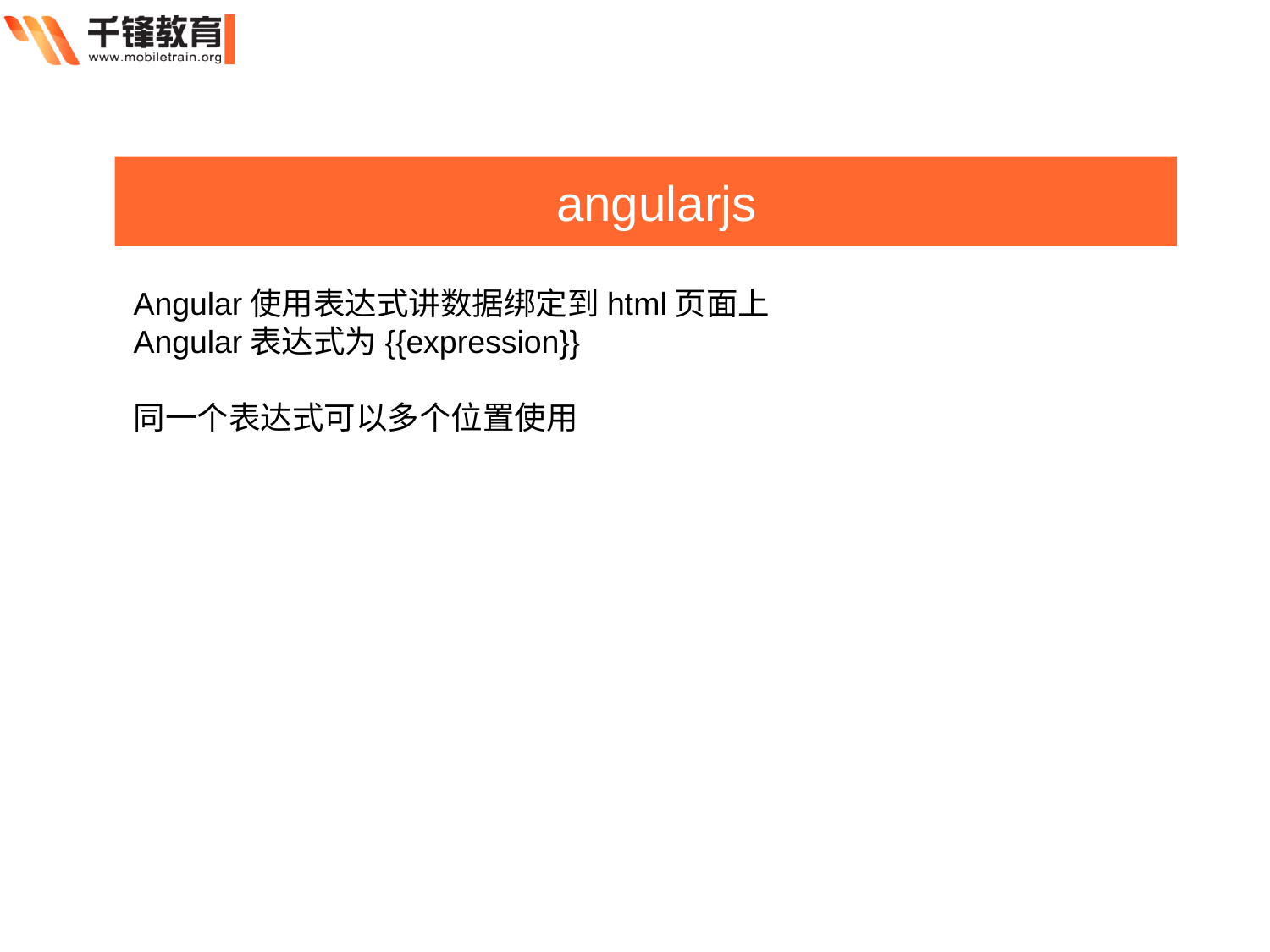

angularjs
Angular使用表达式讲数据绑定到html页面上
Angular表达式为{{expression}}

同一个表达式可以多个位置使用